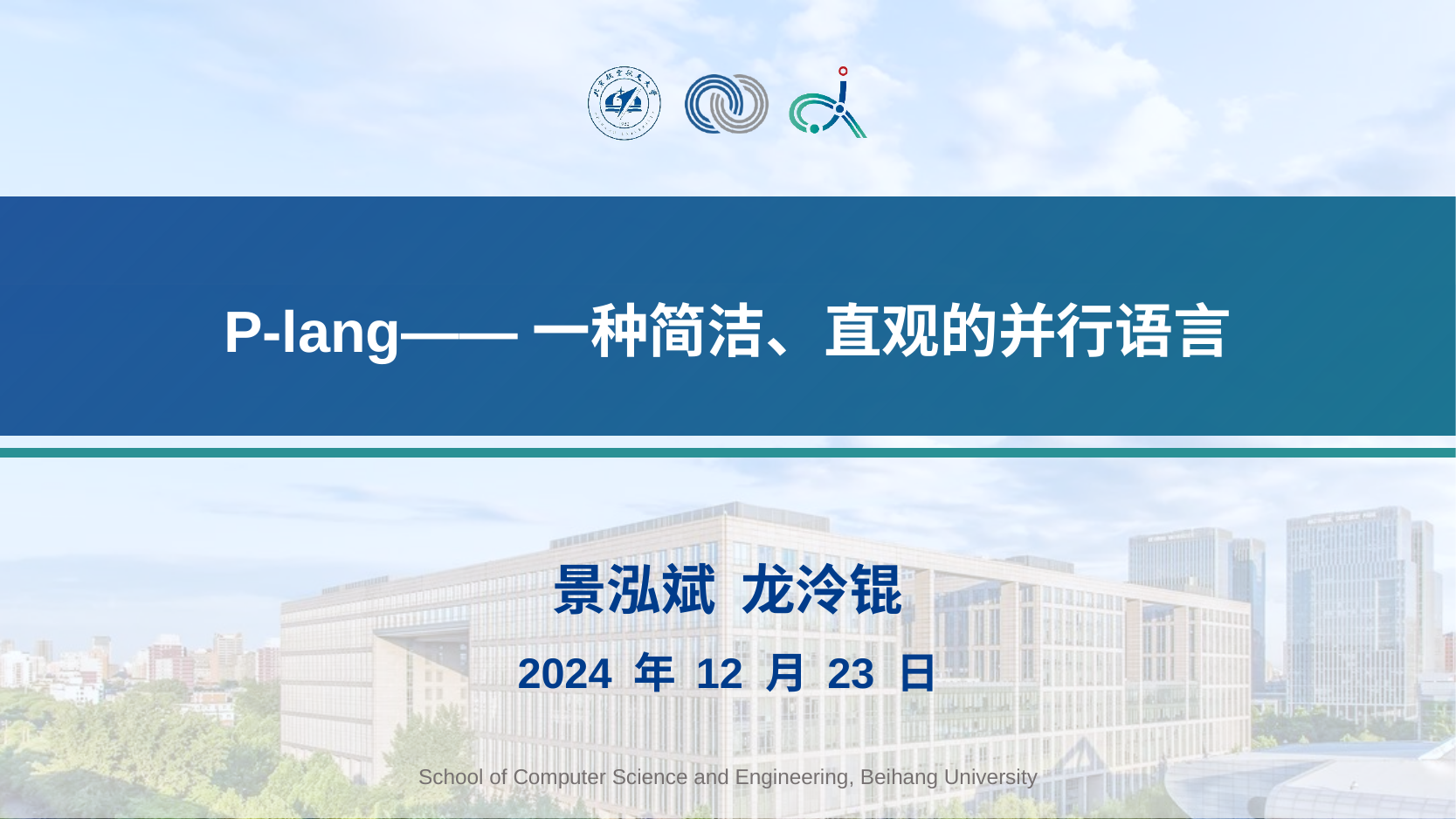

# P-lang——一种简洁、直观的并行语言
景泓斌  龙泠锟
2024 年 12 月 23 日